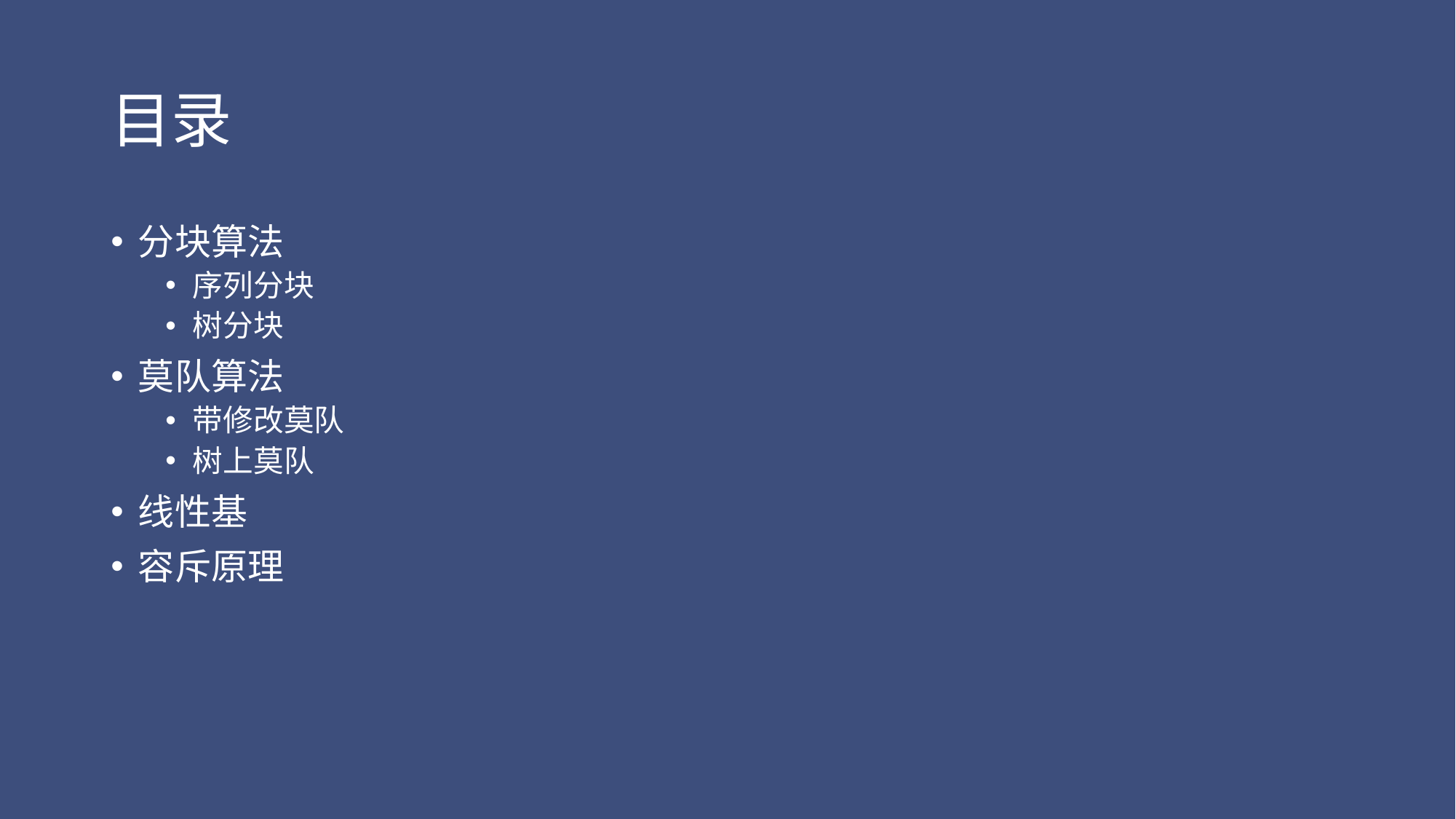

# 目录
分块算法
序列分块
树分块
莫队算法
带修改莫队
树上莫队
线性基
容斥原理